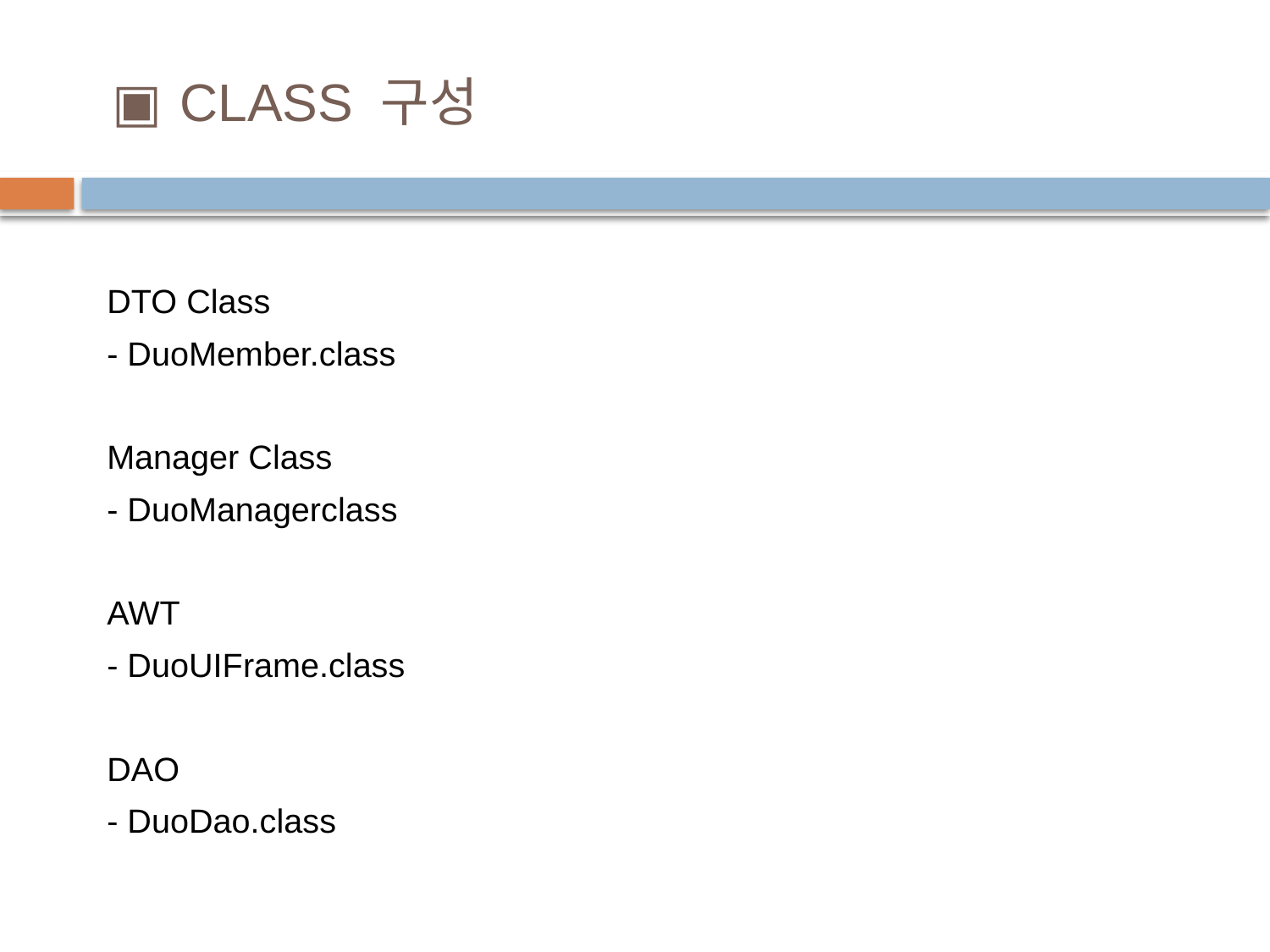

# ▣ CLASS 구성

 DTO Class
 - DuoMember.class

 Manager Class
 - DuoManagerclass

 AWT
 - DuoUIFrame.class

 DAO
 - DuoDao.class